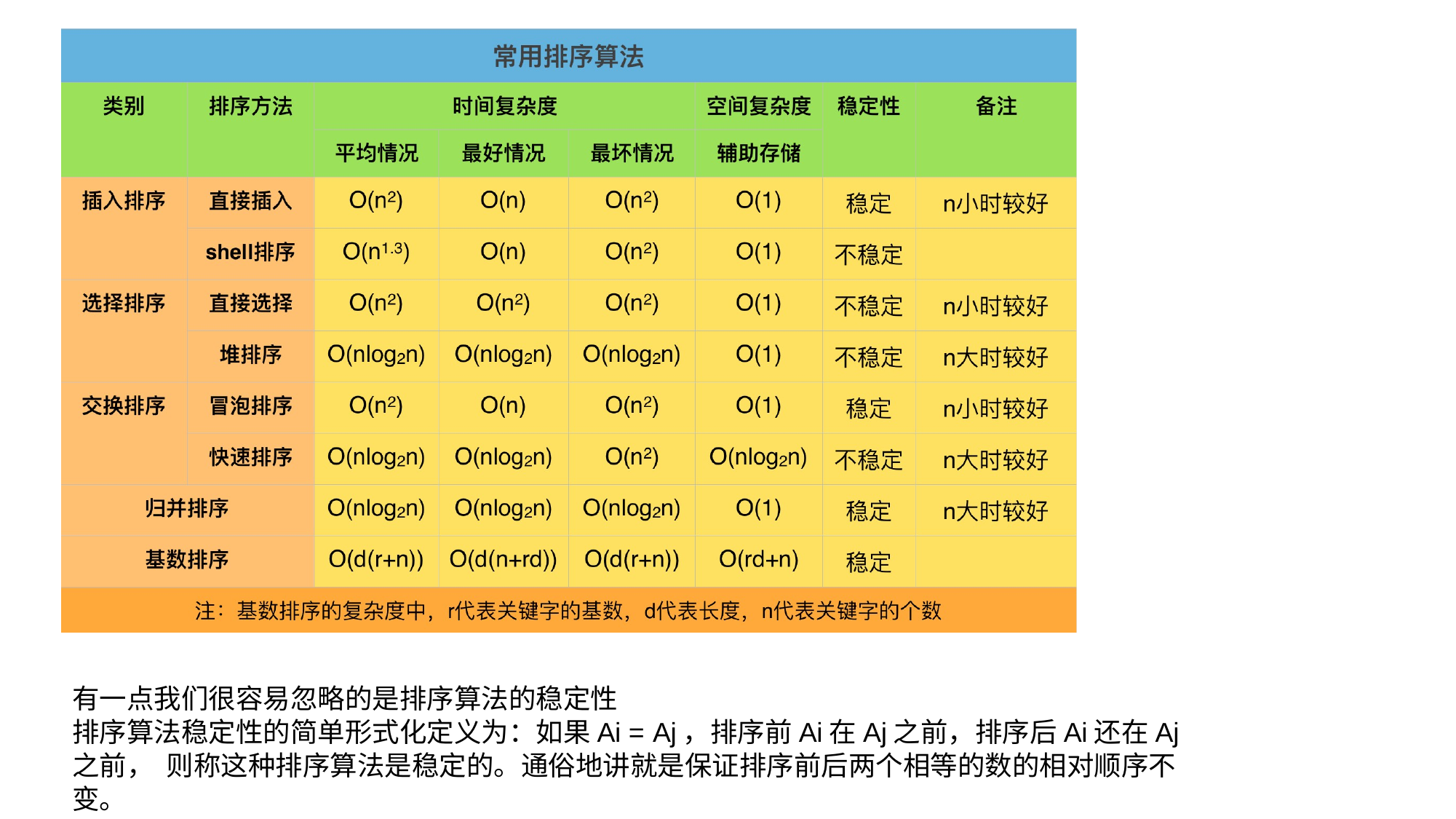

有一点我们很容易忽略的是排序算法的稳定性
排序算法稳定性的简单形式化定义为：如果Ai = Aj，排序前Ai在Aj之前，排序后Ai还在Aj之前，  则称这种排序算法是稳定的。通俗地讲就是保证排序前后两个相等的数的相对顺序不变。